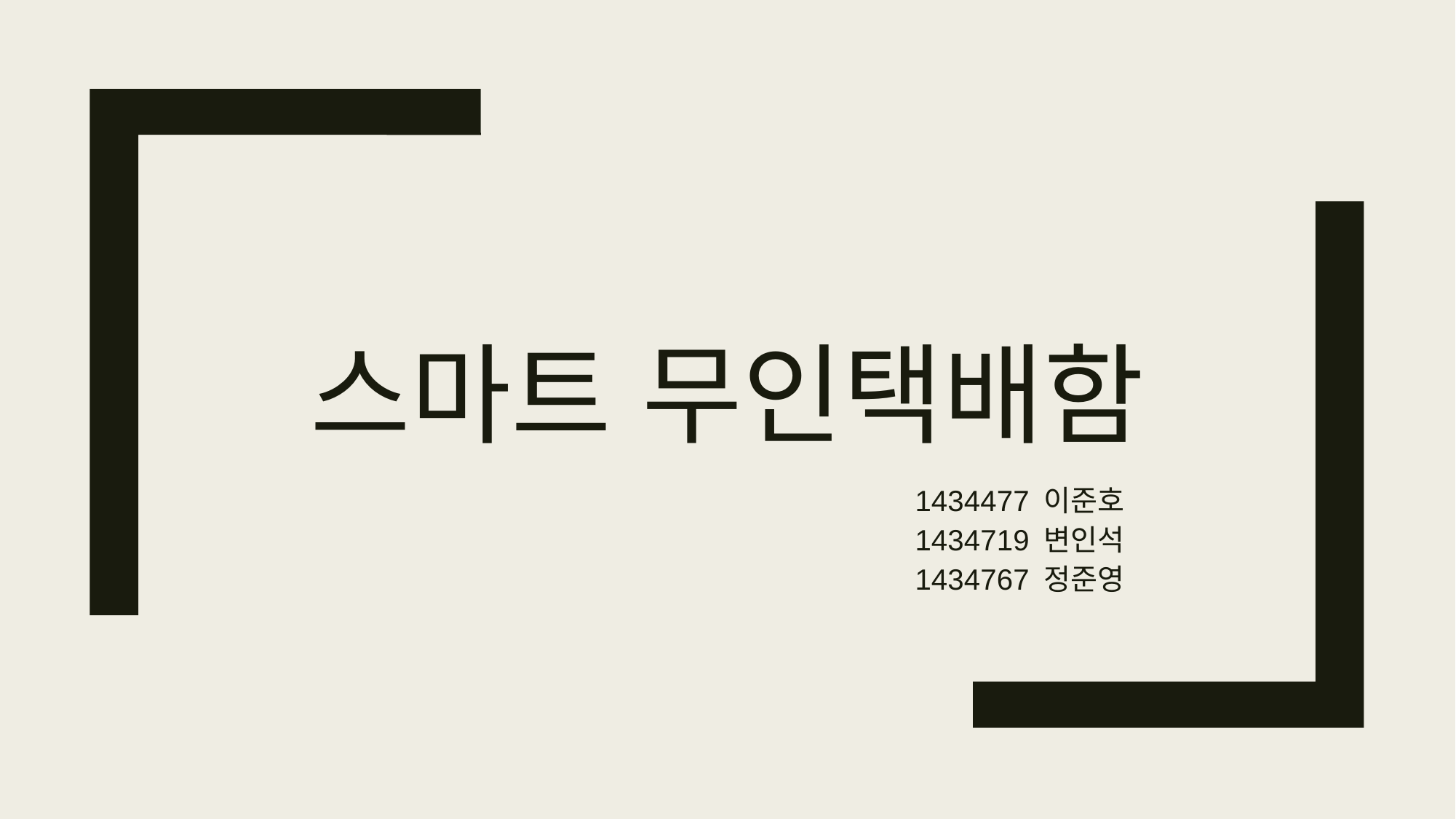

# 스마트 무인택배함
1434477 이준호
1434719 변인석
1434767 정준영